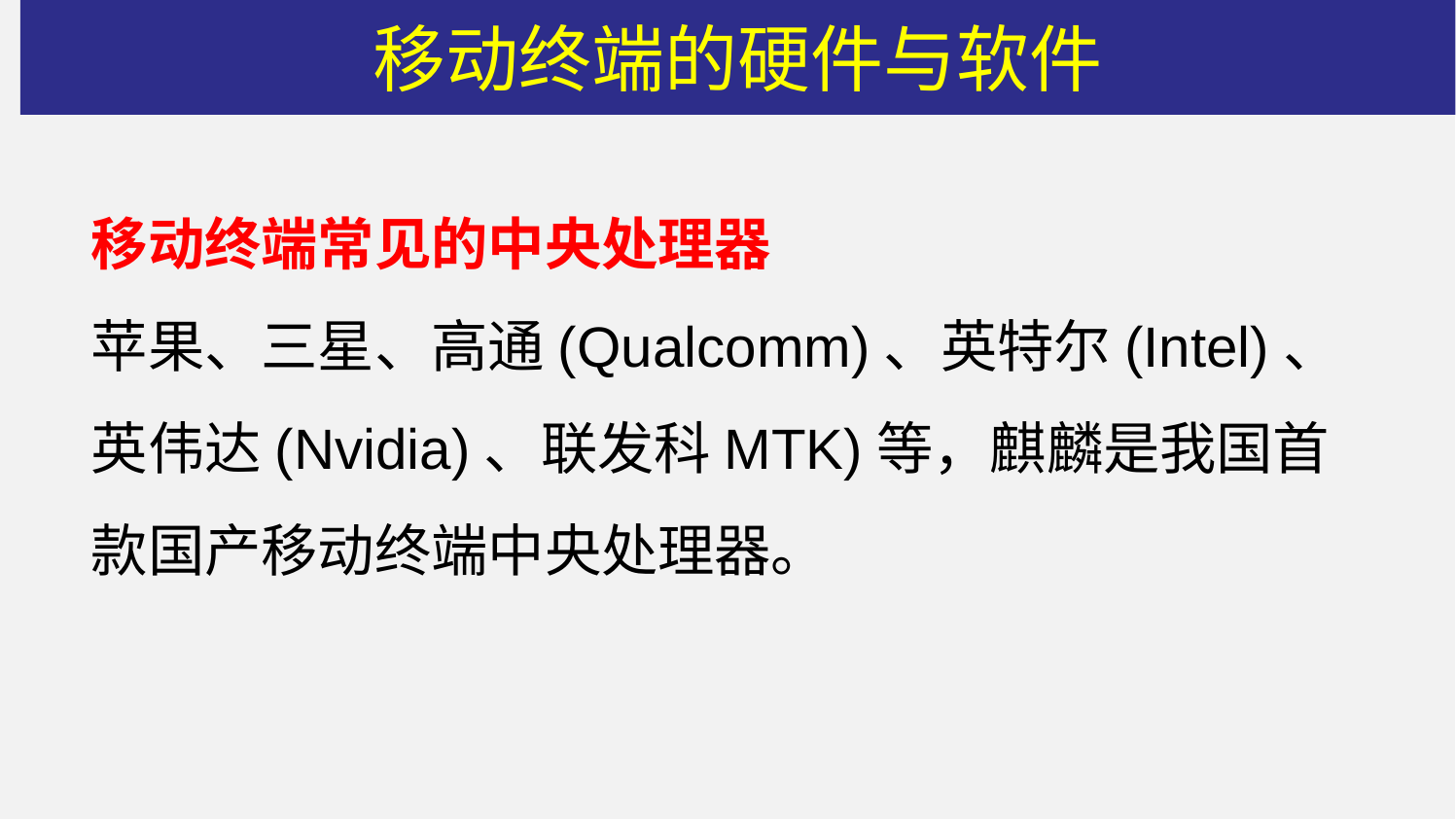

# 移动终端的硬件与软件
移动终端常见的中央处理器
苹果、三星、高通(Qualcomm)、英特尔(Intel)、英伟达(Nvidia)、联发科MTK)等，麒麟是我国首款国产移动终端中央处理器。